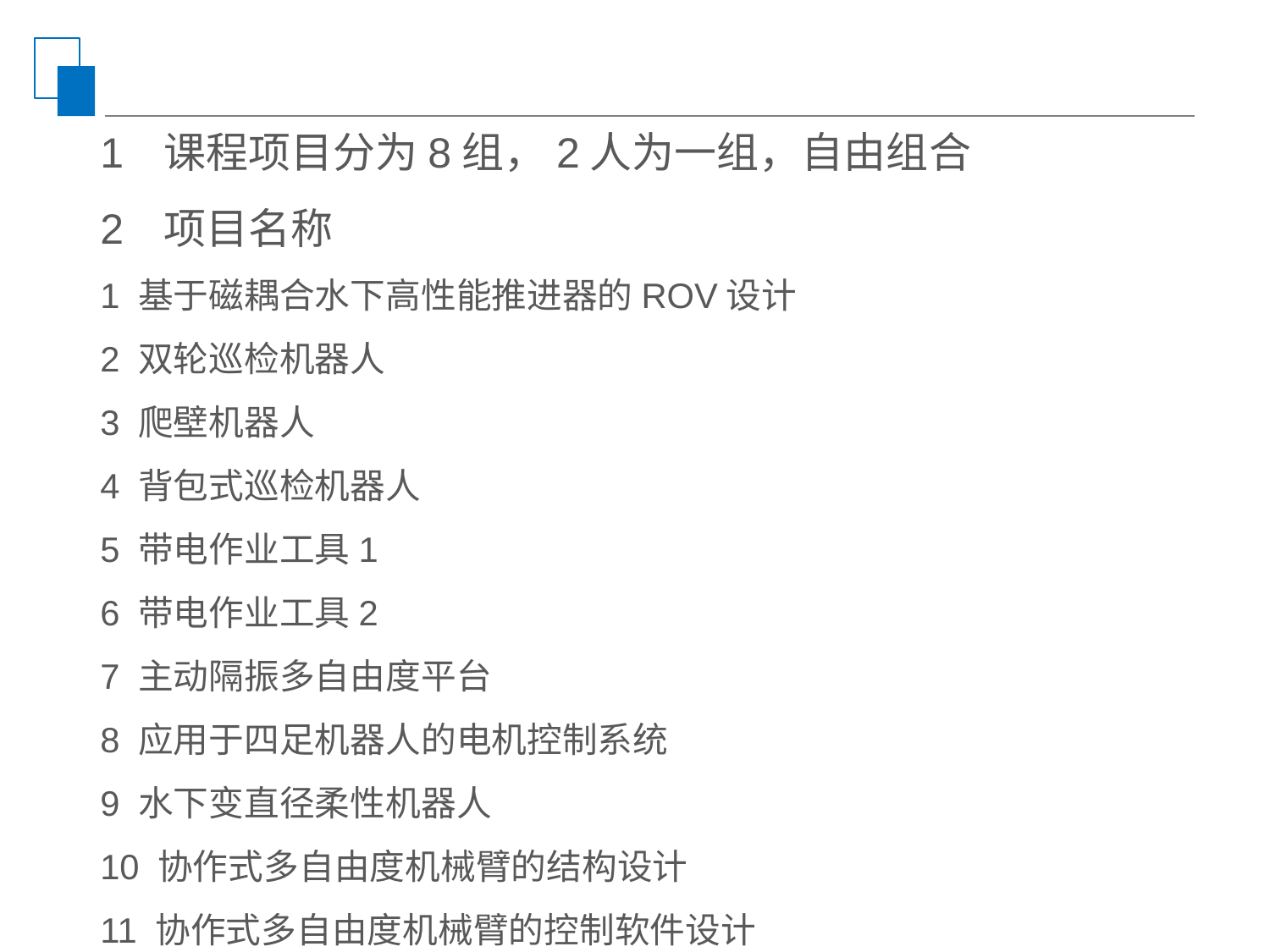

课程项目分为8组，2人为一组，自由组合
项目名称
1 基于磁耦合水下高性能推进器的ROV设计
2 双轮巡检机器人
3 爬壁机器人
4 背包式巡检机器人
5 带电作业工具1
6 带电作业工具2
7 主动隔振多自由度平台
8 应用于四足机器人的电机控制系统
9 水下变直径柔性机器人
10 协作式多自由度机械臂的结构设计
11 协作式多自由度机械臂的控制软件设计